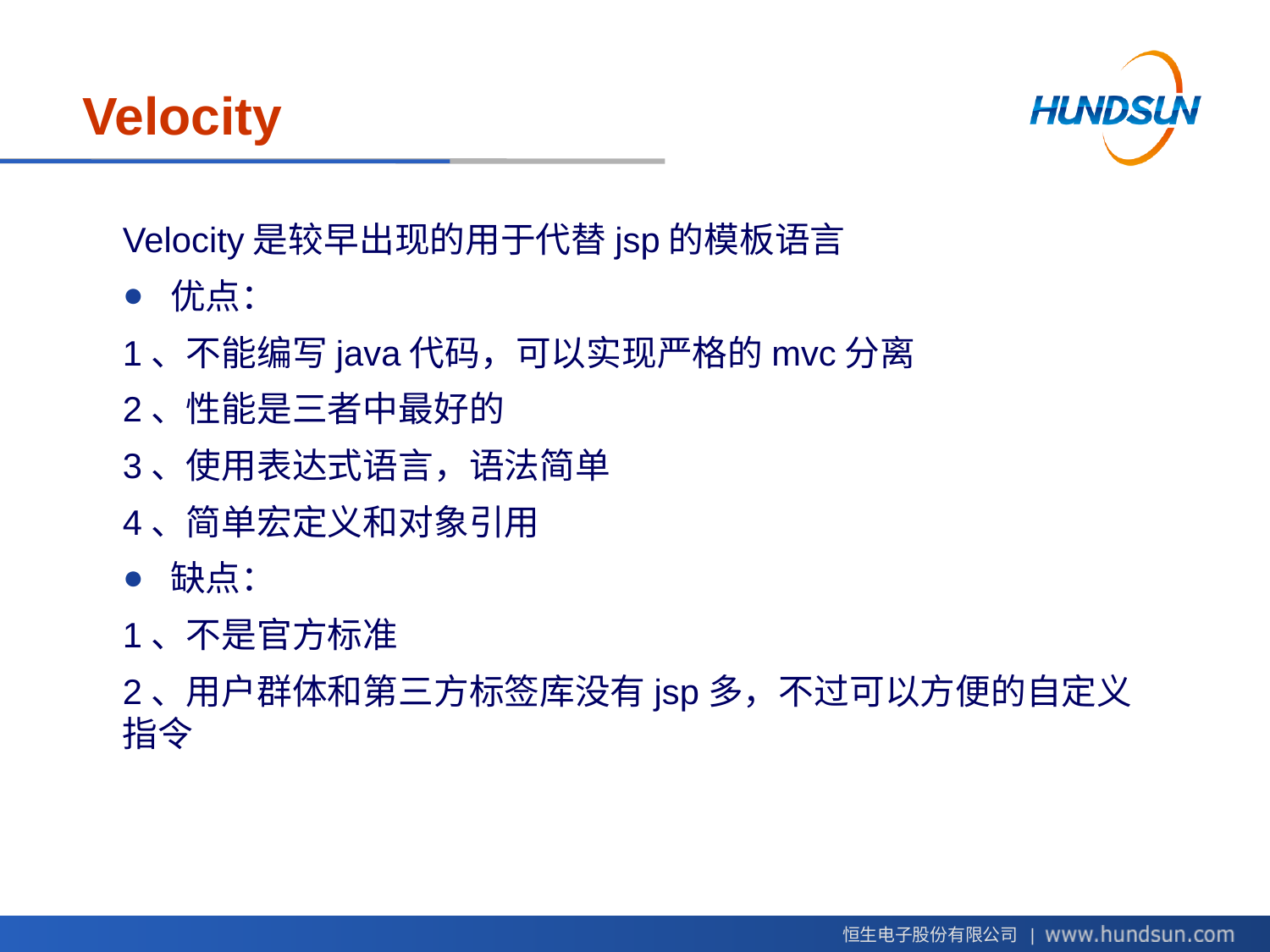

# Velocity
Velocity是较早出现的用于代替jsp的模板语言
优点：
1、不能编写java代码，可以实现严格的mvc分离
2、性能是三者中最好的
3、使用表达式语言，语法简单
4、简单宏定义和对象引用
缺点：
1、不是官方标准
2、用户群体和第三方标签库没有jsp多，不过可以方便的自定义指令